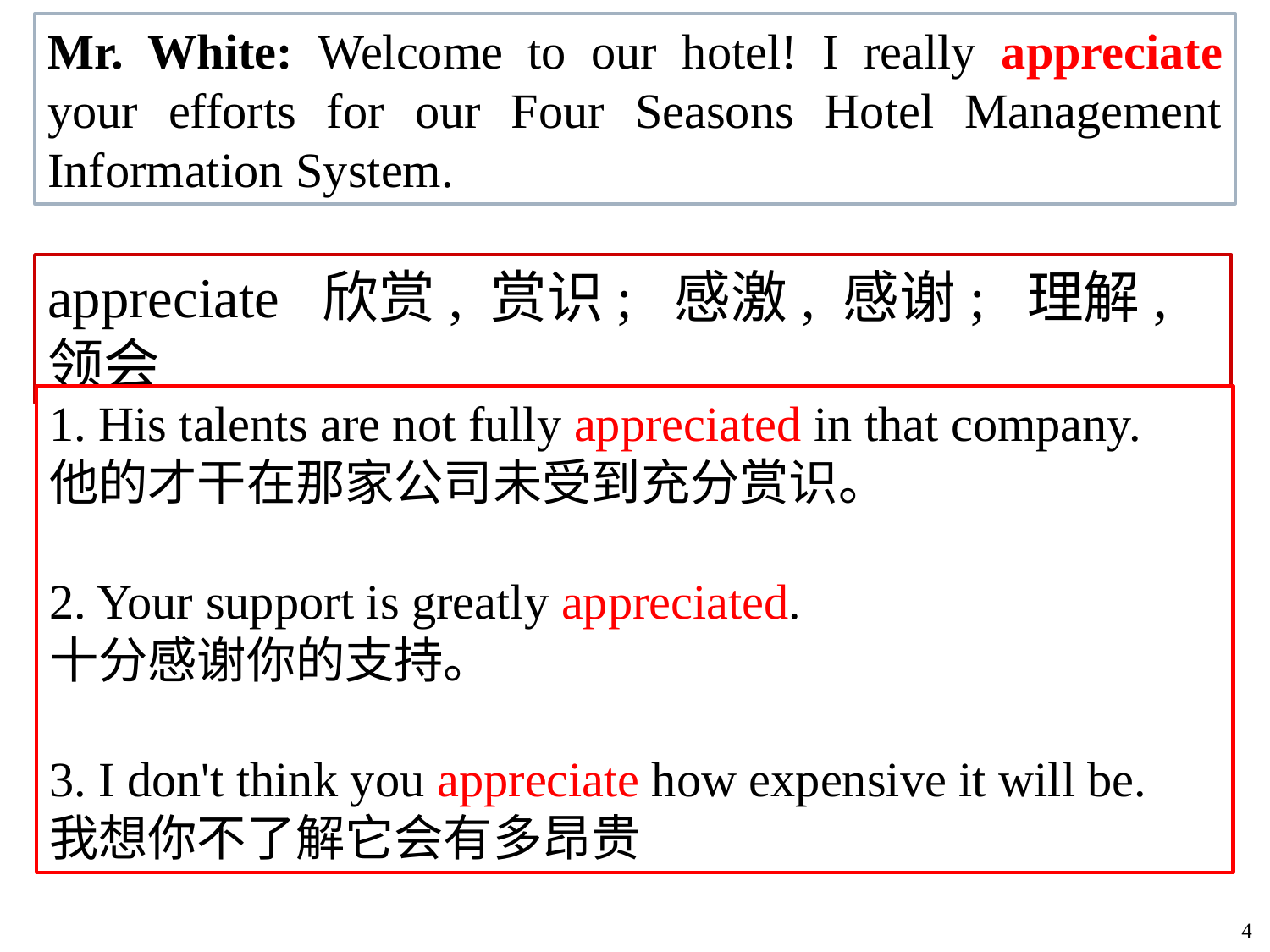

Mr. White: Welcome to our hotel! I really appreciate your efforts for our Four Seasons Hotel Management Information System.
appreciate  欣赏, 赏识;  感激, 感谢;  理解, 领会
1. His talents are not fully appreciated in that company.
他的才干在那家公司未受到充分赏识。

2. Your support is greatly appreciated.
十分感谢你的支持。

3. I don't think you appreciate how expensive it will be.
我想你不了解它会有多昂贵
4